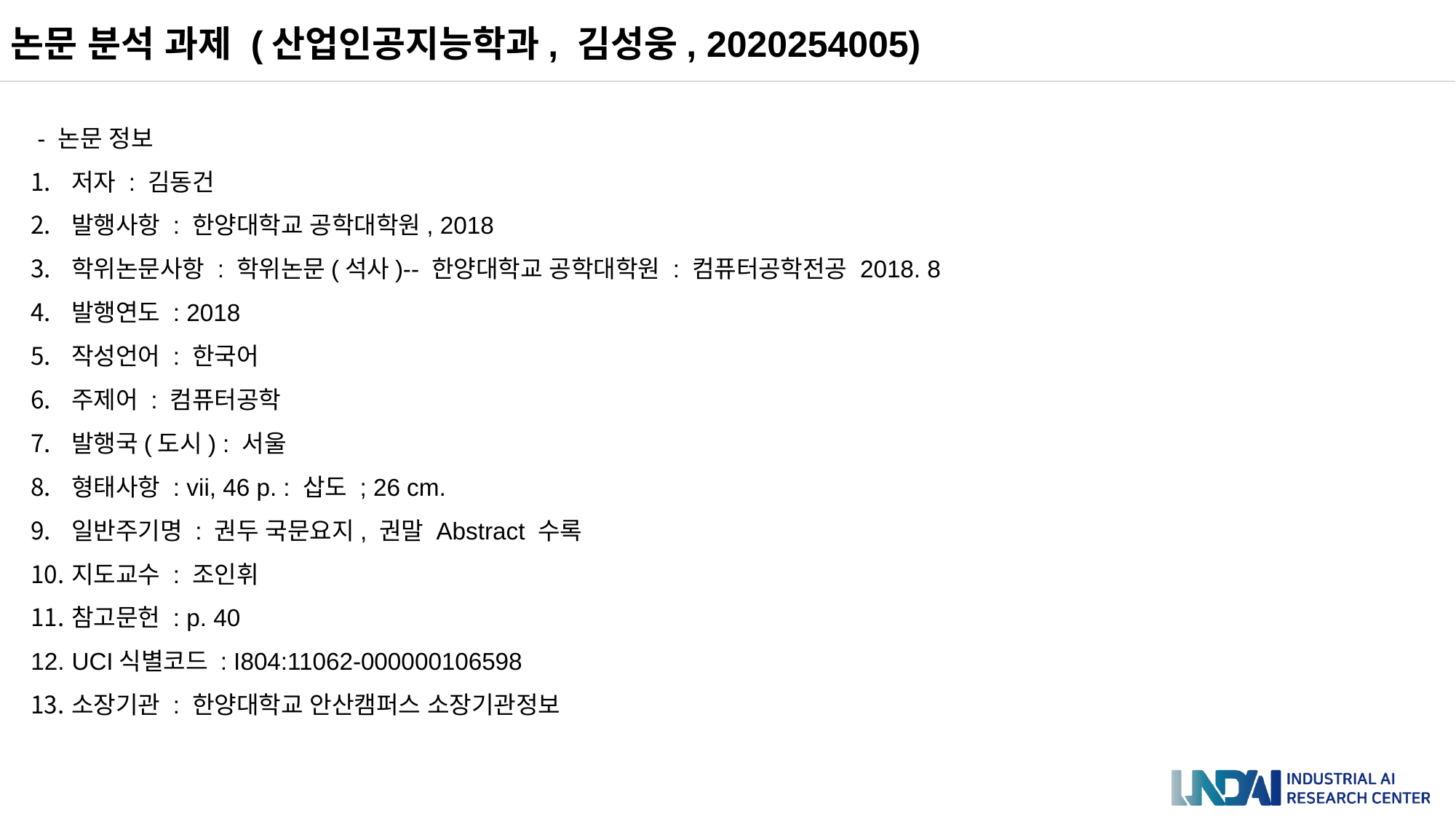

논문 분석 과제 (산업인공지능학과, 김성웅, 2020254005)
 - 논문 정보
저자 : 김동건
발행사항 : 한양대학교 공학대학원, 2018
학위논문사항 : 학위논문(석사)-- 한양대학교 공학대학원 : 컴퓨터공학전공 2018. 8
발행연도 : 2018
작성언어 : 한국어
주제어 : 컴퓨터공학
발행국(도시) : 서울
형태사항 : vii, 46 p. : 삽도 ; 26 cm.
일반주기명 : 권두 국문요지, 권말 Abstract 수록
지도교수 : 조인휘
참고문헌 : p. 40
UCI식별코드 : I804:11062-000000106598
소장기관 : 한양대학교 안산캠퍼스 소장기관정보